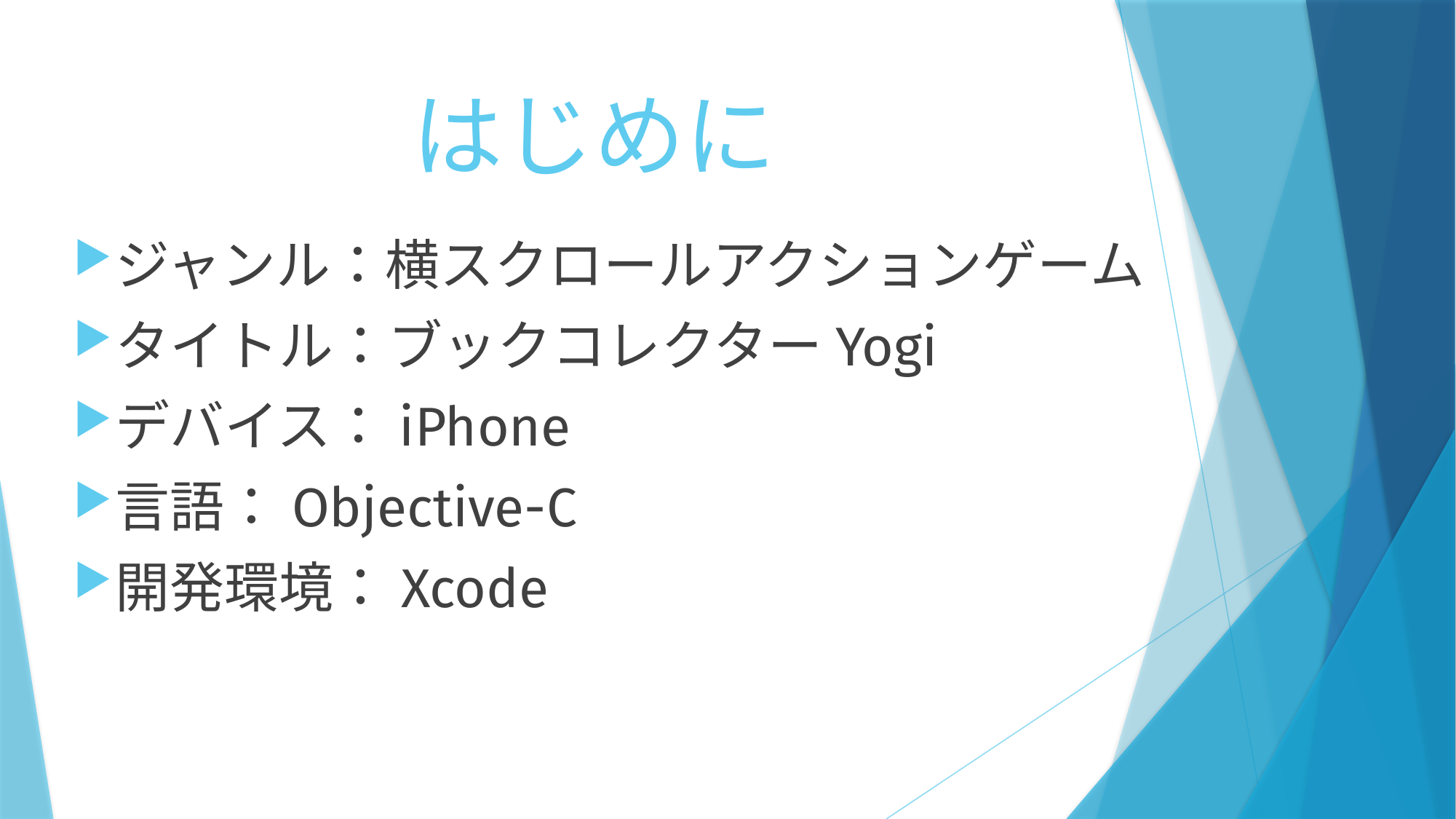

# はじめに
ジャンル：横スクロールアクションゲーム
タイトル：ブックコレクターYogi
デバイス：iPhone
言語：Objective-C
開発環境：Xcode